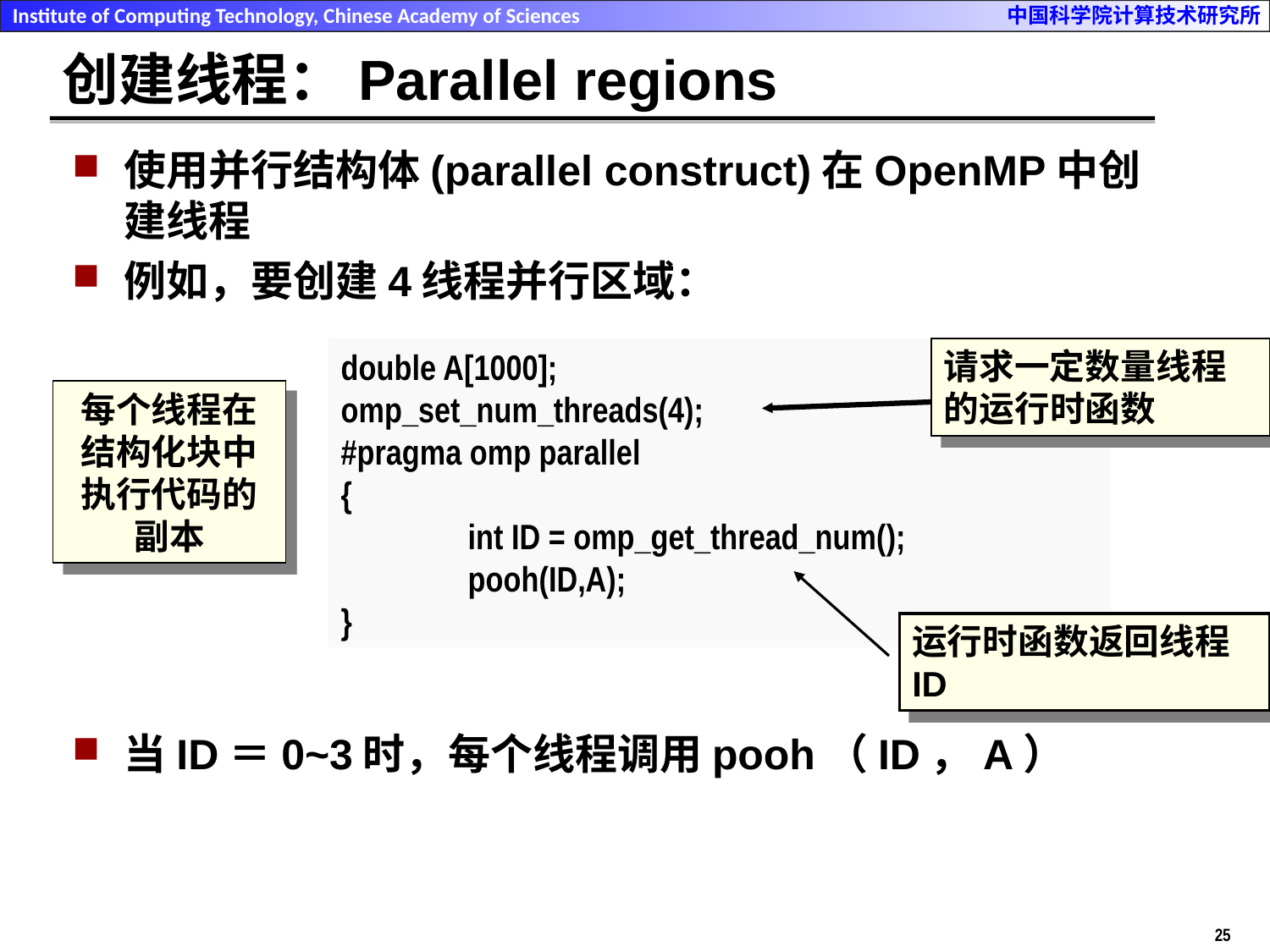

# 创建线程：Parallel regions
使用并行结构体(parallel construct)在OpenMP中创建线程
例如，要创建4线程并行区域：

当ID＝0~3时，每个线程调用pooh（ID，A）
double A[1000];
omp_set_num_threads(4);
#pragma omp parallel
{
	int ID = omp_get_thread_num();
    	pooh(ID,A);
}
请求一定数量线程的运行时函数

运行时函数返回线程ID
每个线程在结构化块中执行代码的副本